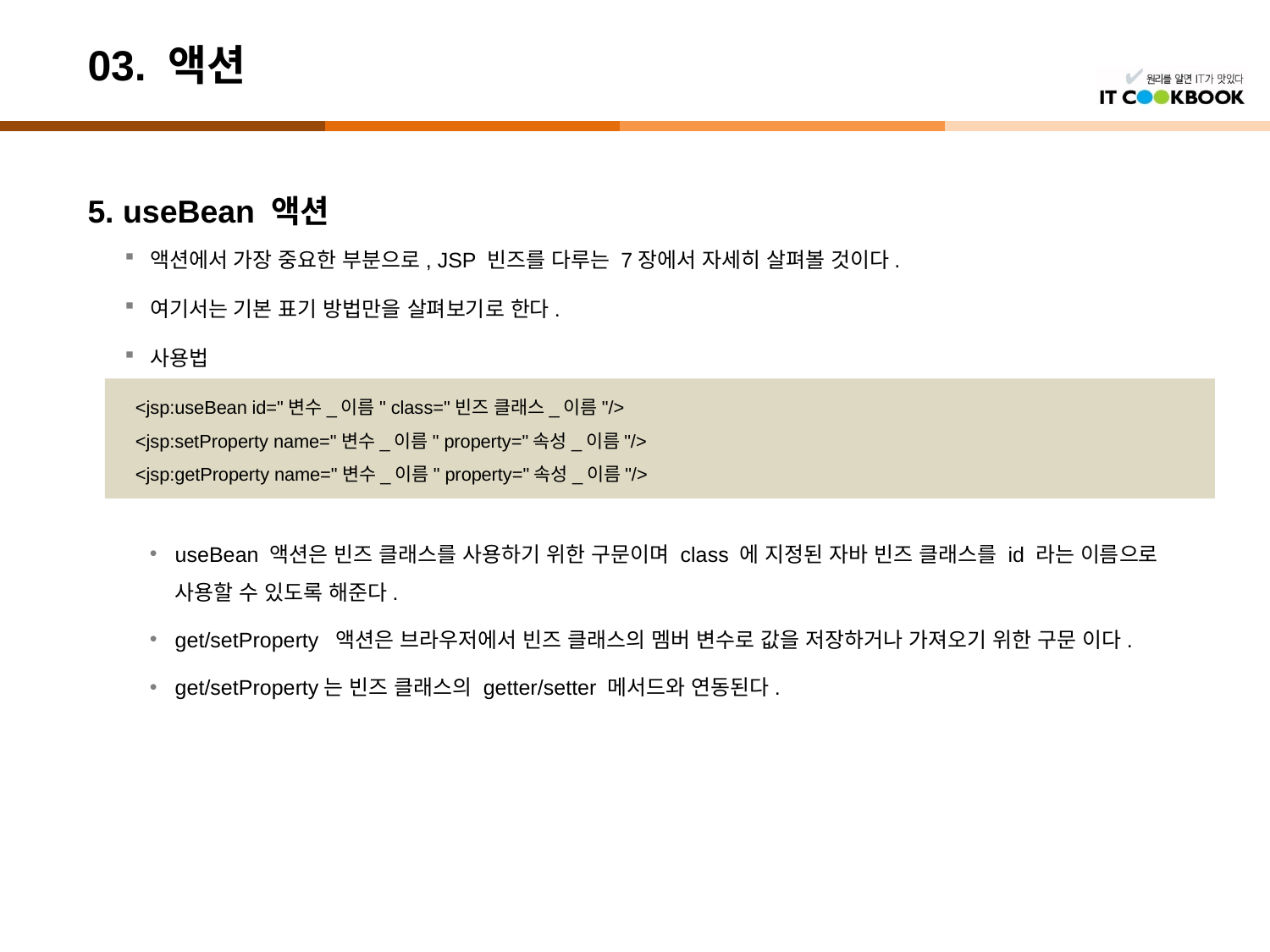

# 03. 액션
5. useBean 액션
액션에서 가장 중요한 부분으로, JSP 빈즈를 다루는 7장에서 자세히 살펴볼 것이다.
여기서는 기본 표기 방법만을 살펴보기로 한다.
사용법

useBean 액션은 빈즈 클래스를 사용하기 위한 구문이며 class 에 지정된 자바 빈즈 클래스를 id 라는 이름으로 사용할 수 있도록 해준다.
get/setProperty  액션은 브라우저에서 빈즈 클래스의 멤버 변수로 값을 저장하거나 가져오기 위한 구문 이다.
get/setProperty는 빈즈 클래스의 getter/setter 메서드와 연동된다.

<jsp:useBean id="변수_이름" class="빈즈 클래스_이름"/>
<jsp:setProperty name="변수_이름" property="속성_이름"/>
<jsp:getProperty name="변수_이름" property="속성_이름"/>